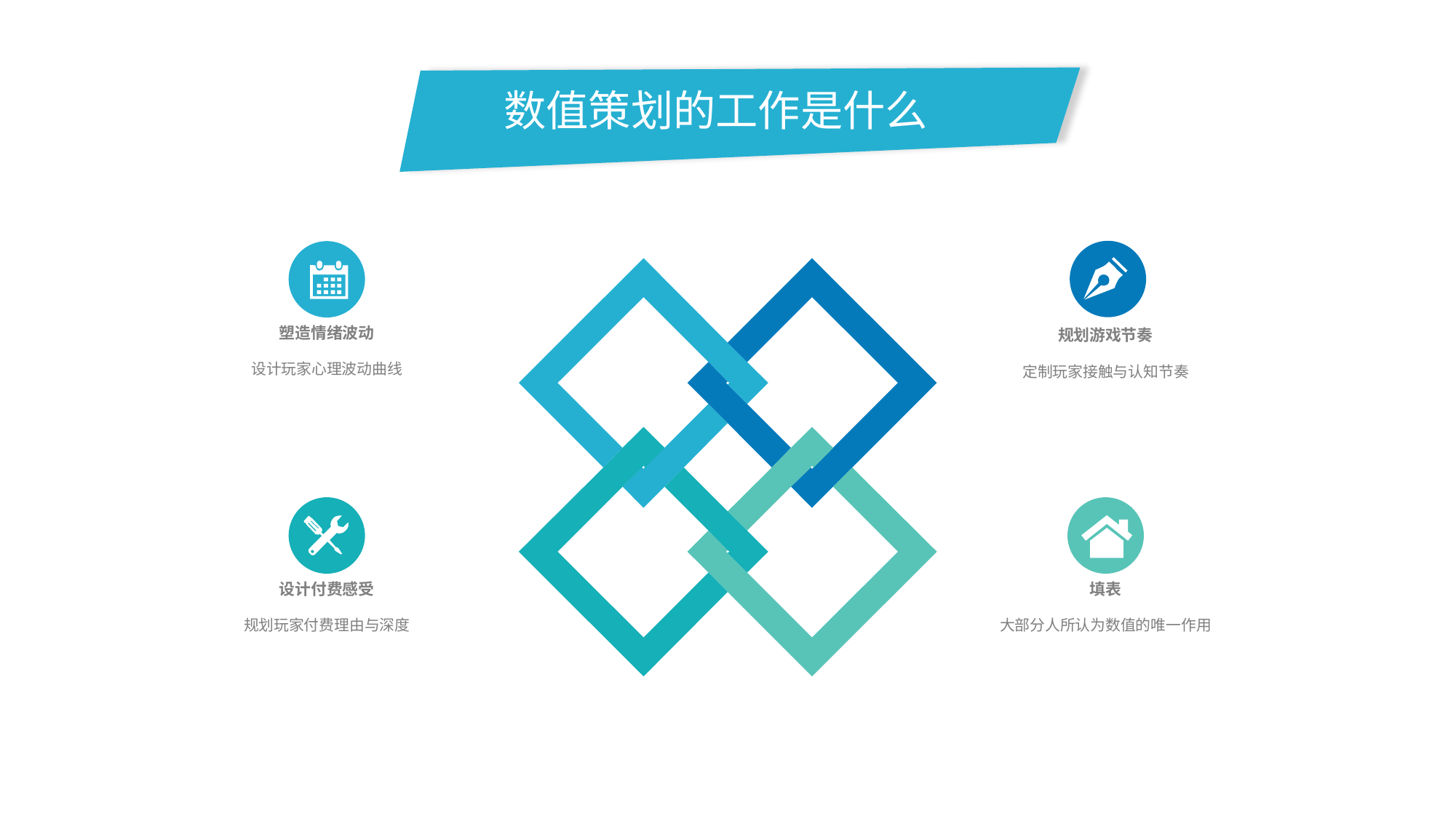

数值策划的工作是什么

规划游戏节奏
定制玩家接触与认知节奏

填表
大部分人所认为数值的唯一作用

塑造情绪波动
设计玩家心理波动曲线

设计付费感受
规划玩家付费理由与深度